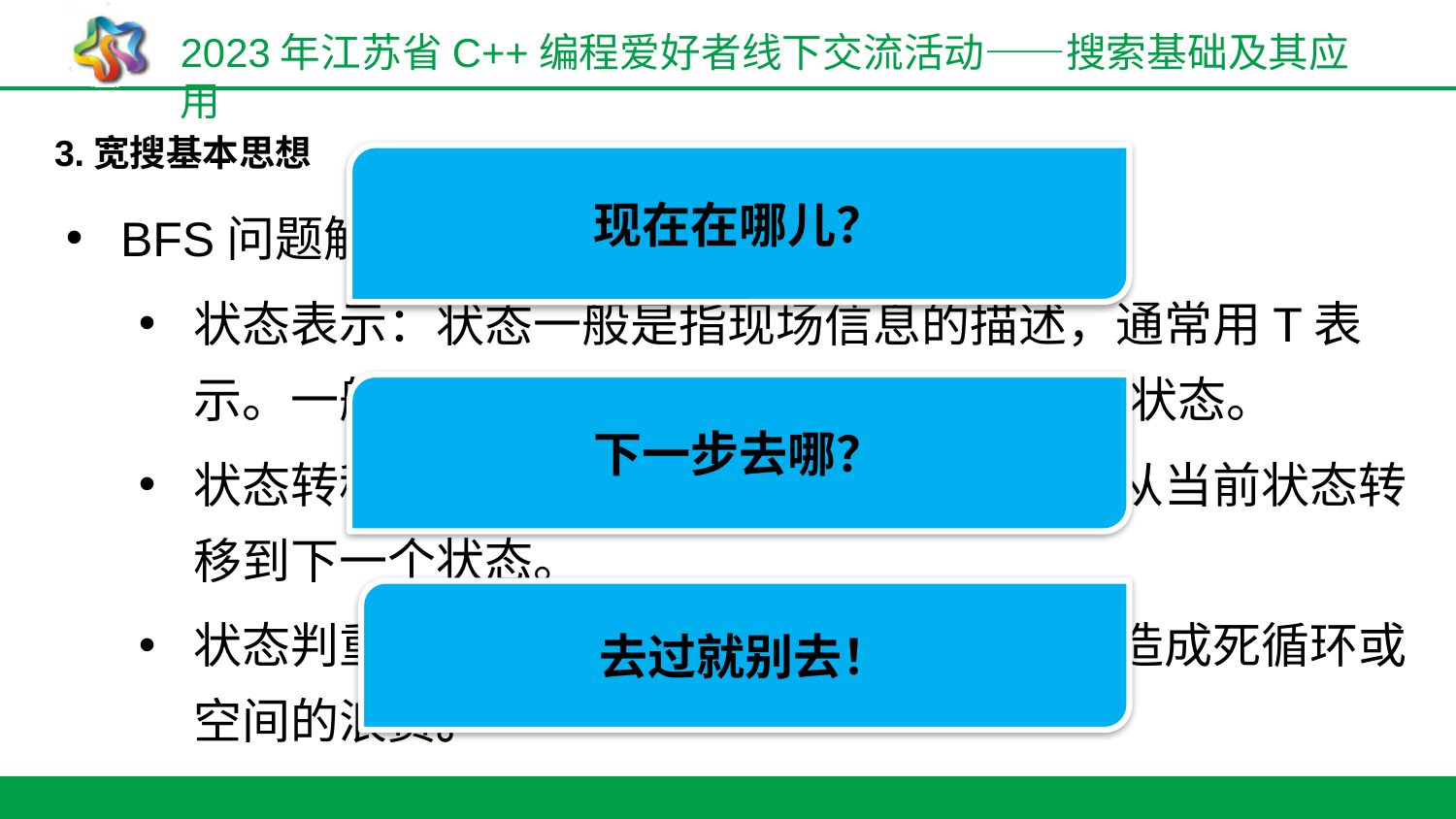

3.宽搜基本思想
现在在哪儿？
BFS问题解决的关键
状态表示：状态一般是指现场信息的描述，通常用T表示。一般用T0表示初始状态，Tn表示目标状态。
状态转移：根据产生式规则和约束条件控制从当前状态转移到下一个状态。
状态判重：大多数情况下，出现重复状态会造成死循环或空间的浪费。
下一步去哪？
去过就别去！